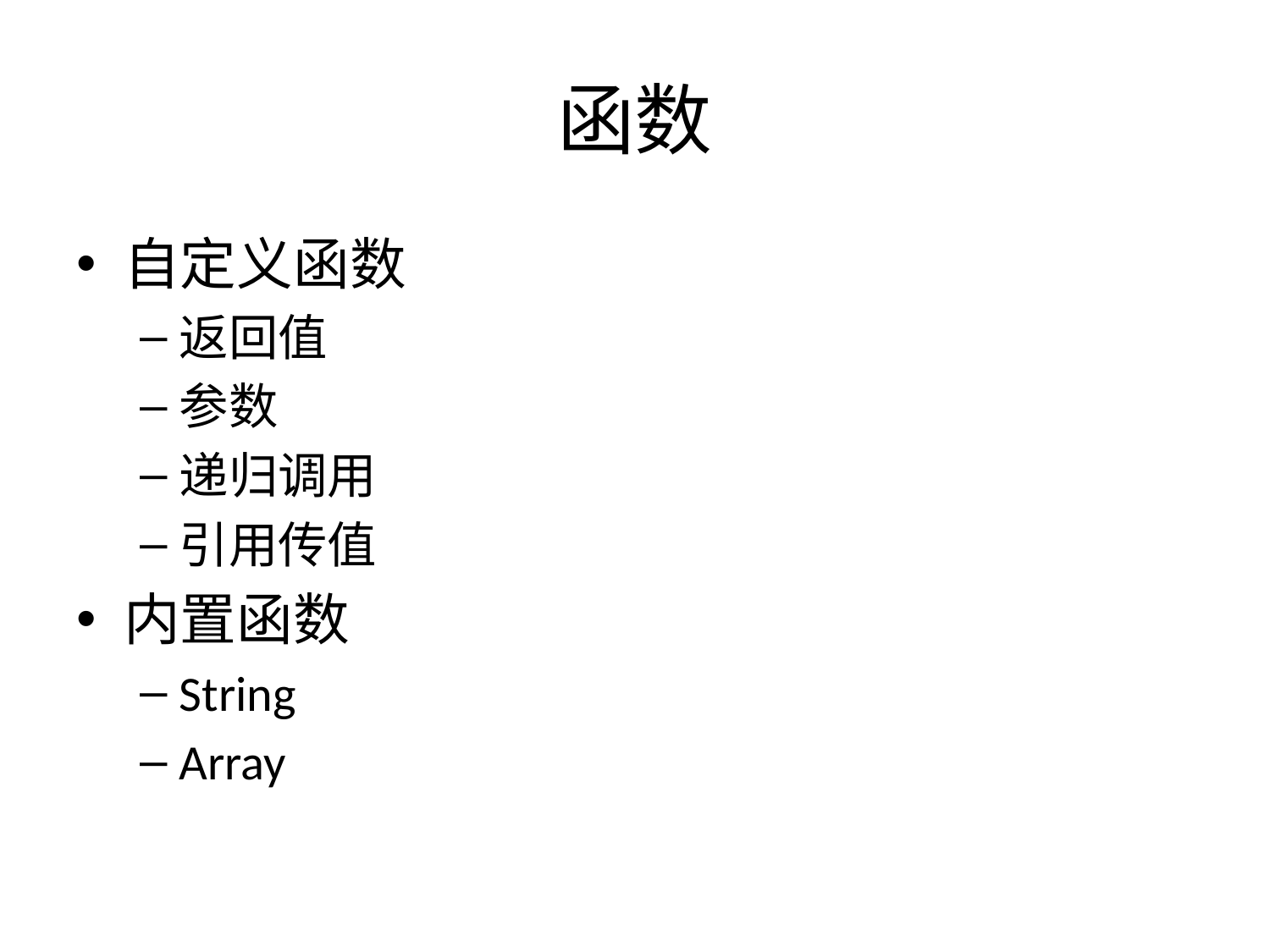

# 函数
自定义函数
返回值
参数
递归调用
引用传值
内置函数
String
Array